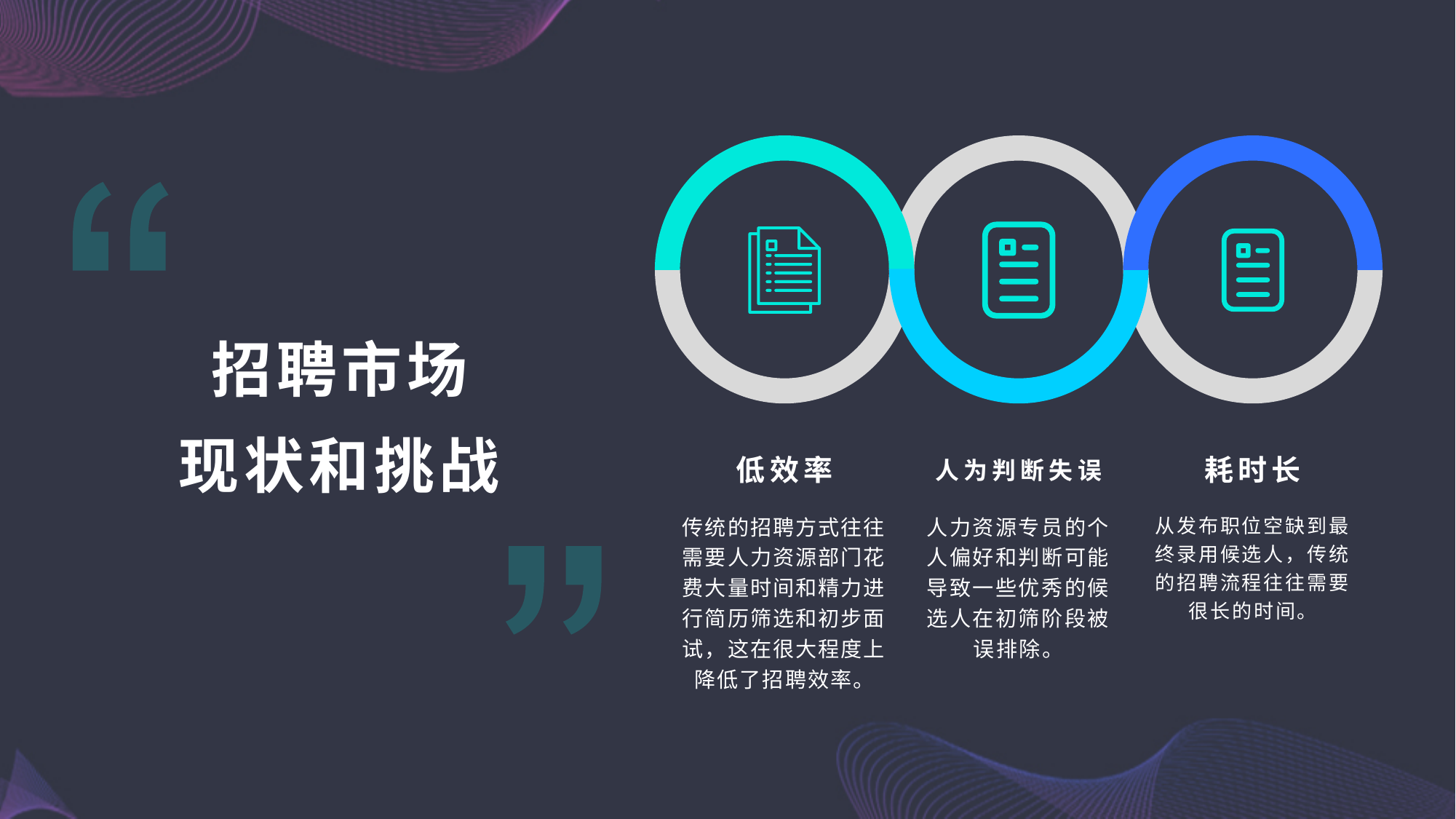

招聘市场
现状和挑战
低效率
人为判断失误
耗时长
人力资源专员的个人偏好和判断可能导致一些优秀的候选人在初筛阶段被误排除。
从发布职位空缺到最终录用候选人，传统的招聘流程往往需要很长的时间。
传统的招聘方式往往需要人力资源部门花费大量时间和精力进行简历筛选和初步面试，这在很大程度上降低了招聘效率。